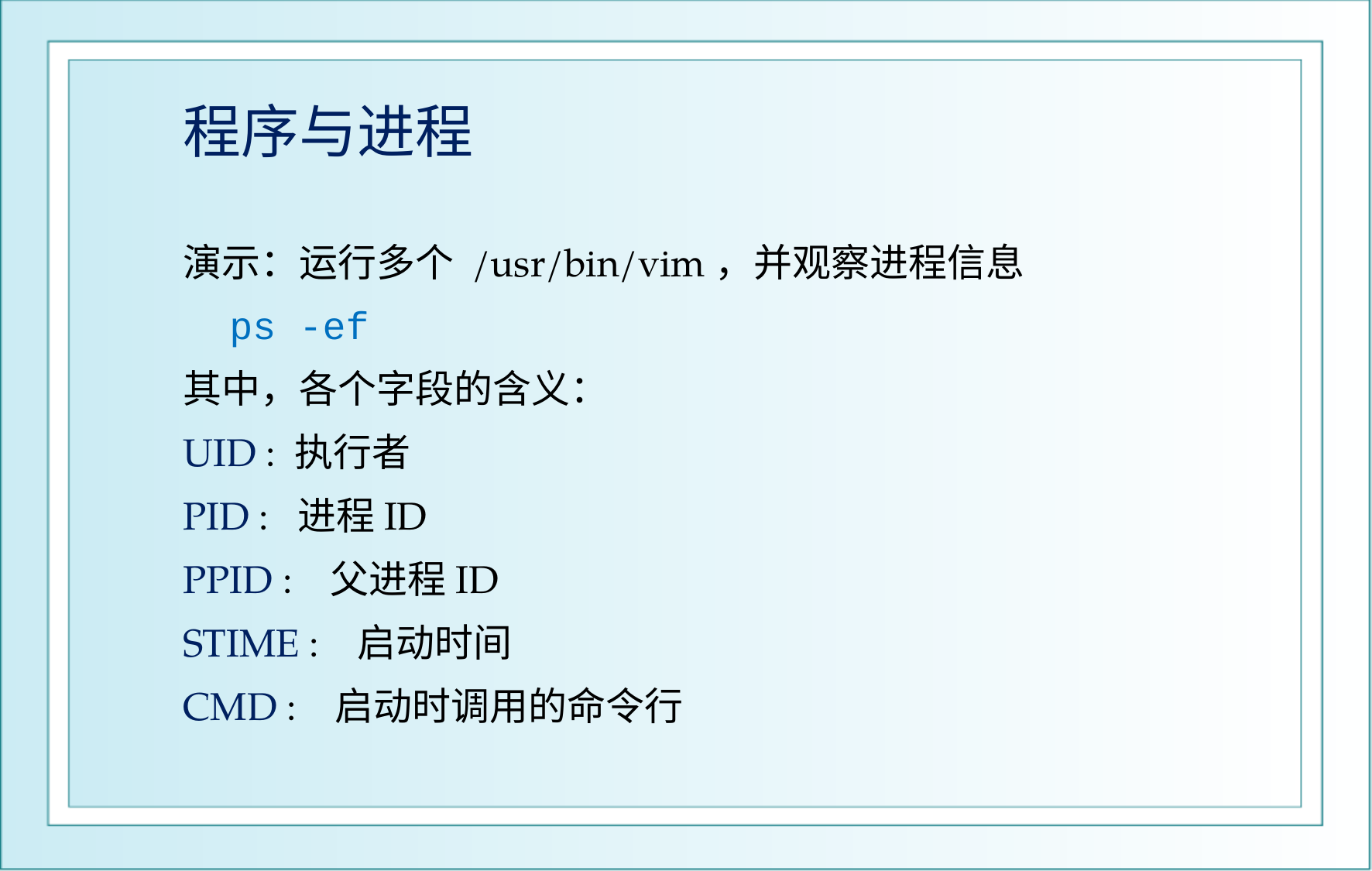

# 程序与进程
演示：运行多个 /usr/bin/vim，并观察进程信息
  ps -ef
其中，各个字段的含义：
UID : 执行者
PID :  进程ID
PPID :   父进程ID
STIME :   启动时间
CMD :   启动时调用的命令行